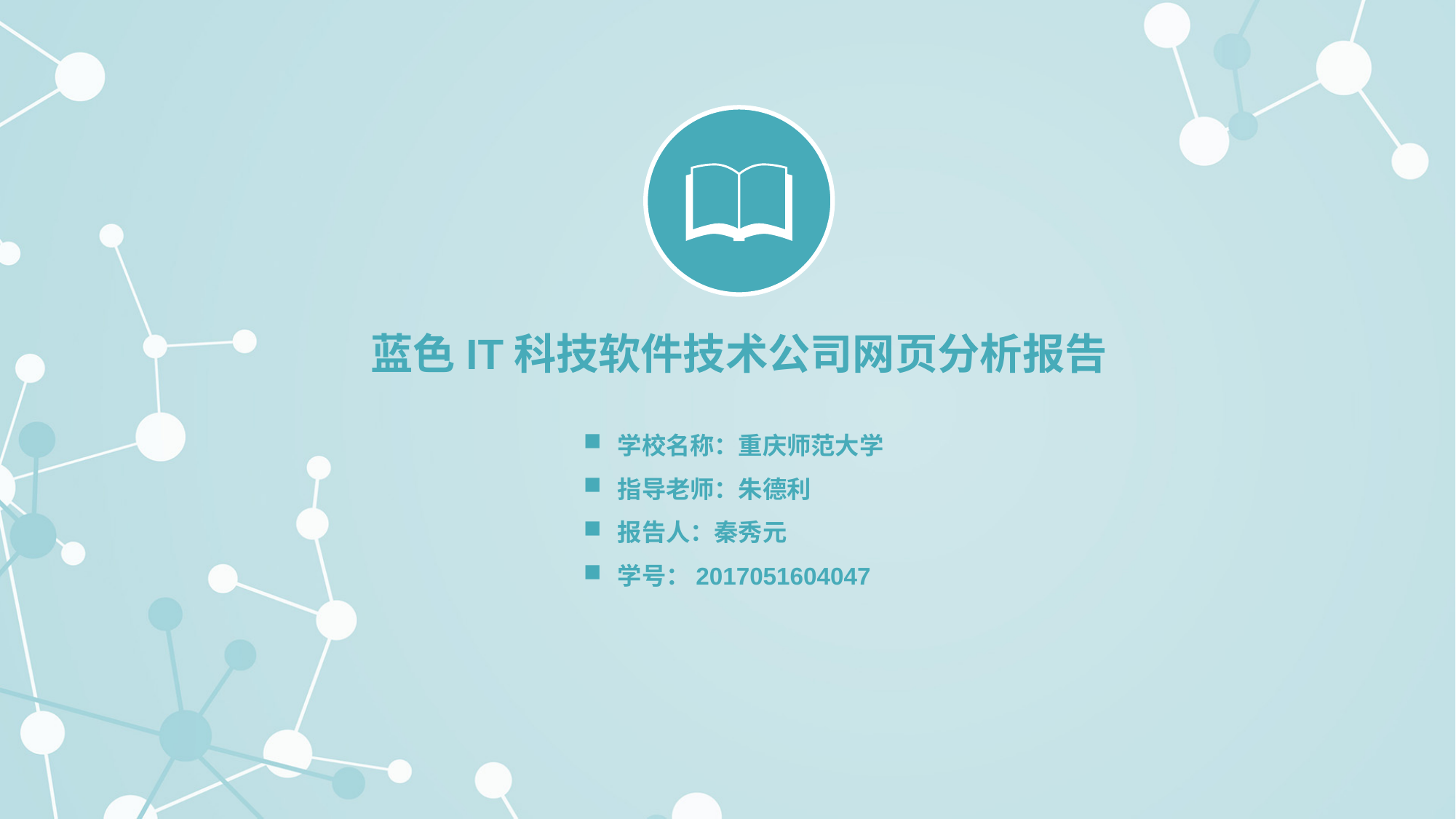

蓝色IT科技软件技术公司网页分析报告
学校名称：重庆师范大学
指导老师：朱德利
报告人：秦秀元
学号：2017051604047